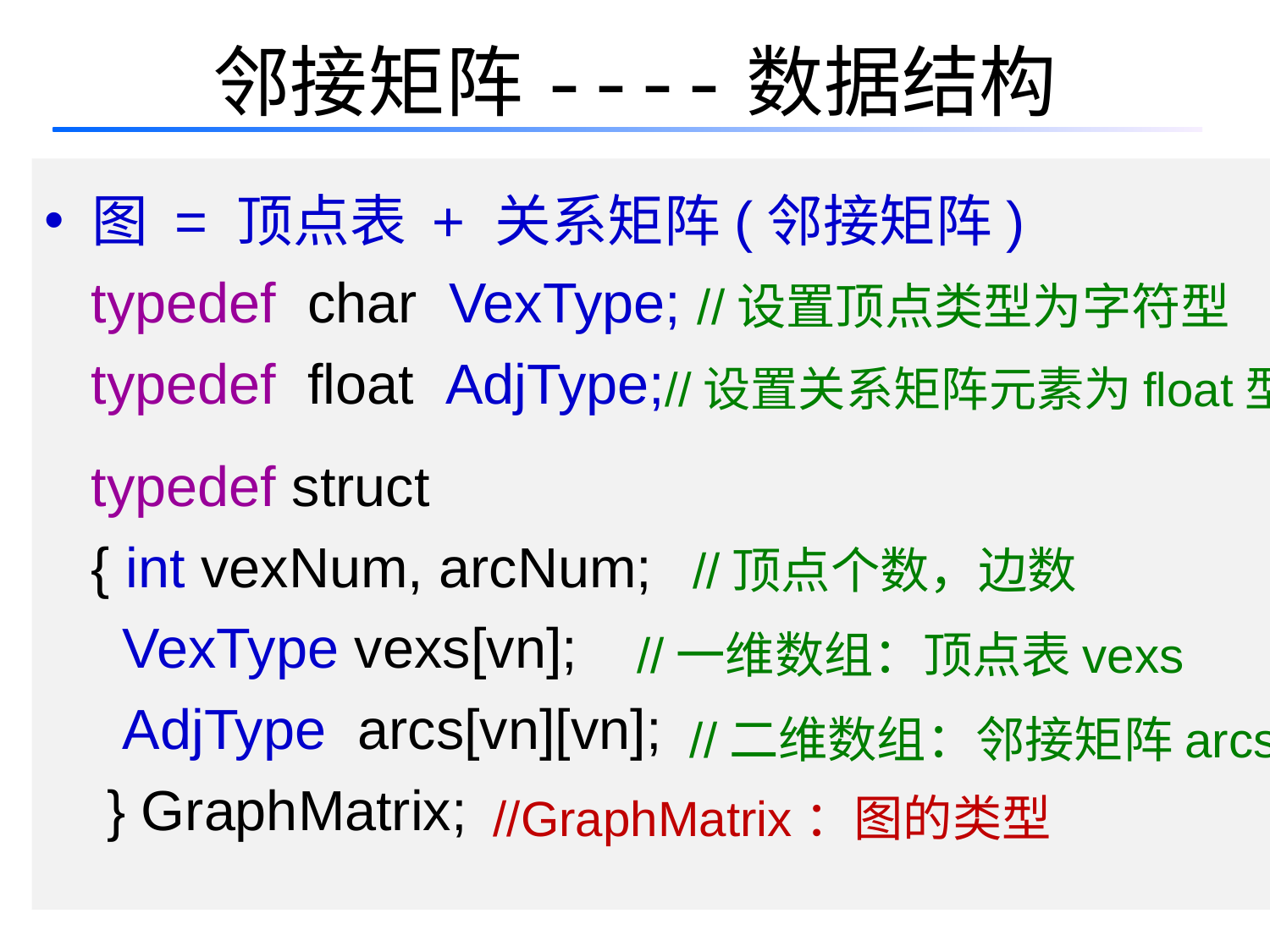

# 邻接矩阵----数据结构

图 = 顶点表 + 关系矩阵(邻接矩阵)
   typedef  char  VexType;
   typedef  float  AdjType;
   typedef struct
   { int vexNum, arcNum;
     VexType vexs[vn];
     AdjType  arcs[vn][vn];
    } GraphMatrix;
//设置顶点类型为字符型
//设置关系矩阵元素为float型
//顶点个数，边数
//一维数组：顶点表vexs
//二维数组：邻接矩阵arcs
//GraphMatrix：图的类型